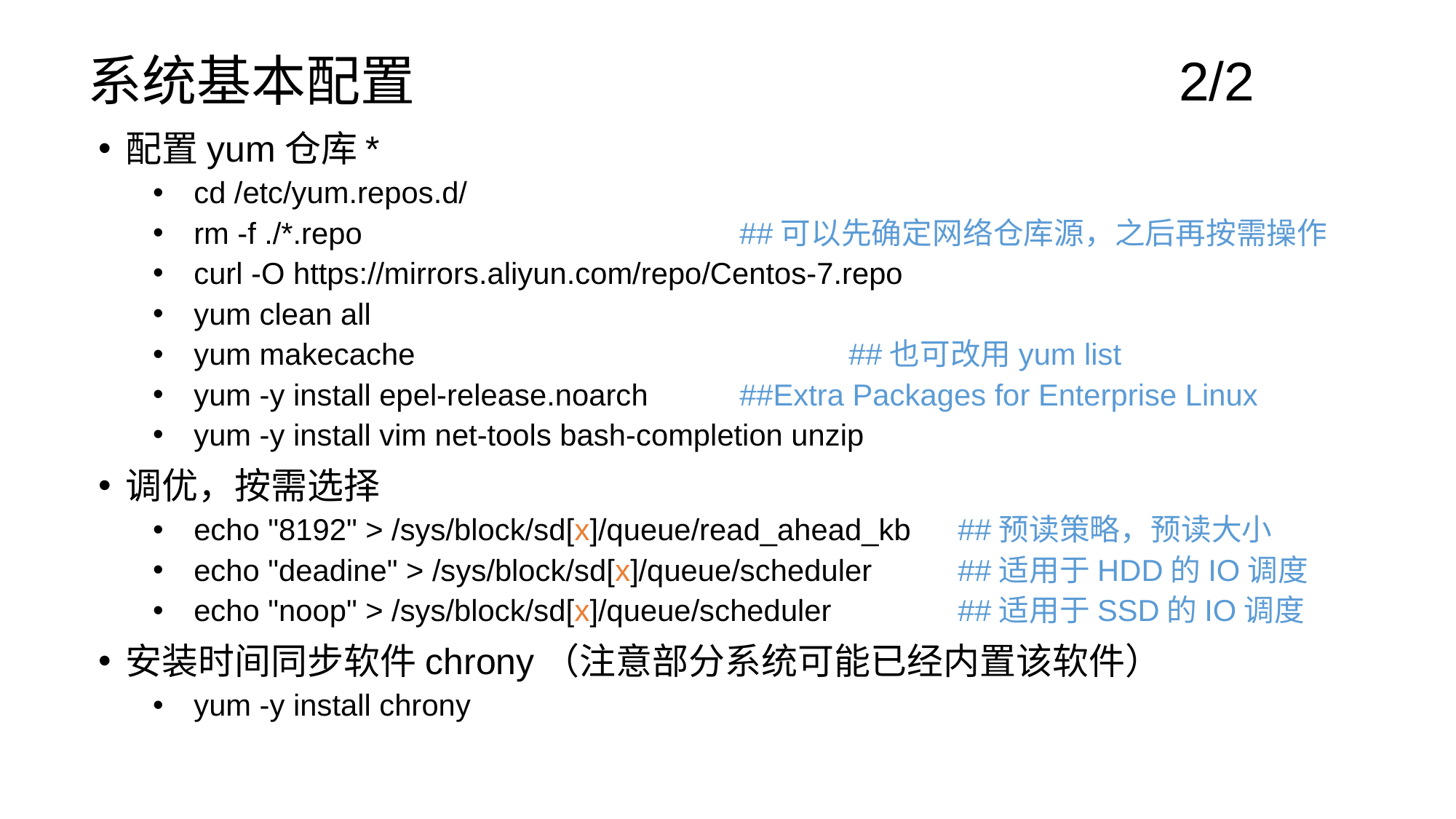

# 系统基本配置							2/2
配置yum仓库*
cd /etc/yum.repos.d/
rm -f ./*.repo				##可以先确定网络仓库源，之后再按需操作
curl -O https://mirrors.aliyun.com/repo/Centos-7.repo
yum clean all
yum makecache				##也可改用yum list
yum -y install epel-release.noarch	##Extra Packages for Enterprise Linux
yum -y install vim net-tools bash-completion unzip
调优，按需选择
echo "8192" > /sys/block/sd[x]/queue/read_ahead_kb	##预读策略，预读大小
echo "deadine" > /sys/block/sd[x]/queue/scheduler	##适用于HDD的IO调度
echo "noop" > /sys/block/sd[x]/queue/scheduler		##适用于SSD的IO调度
安装时间同步软件chrony（注意部分系统可能已经内置该软件）
yum -y install chrony